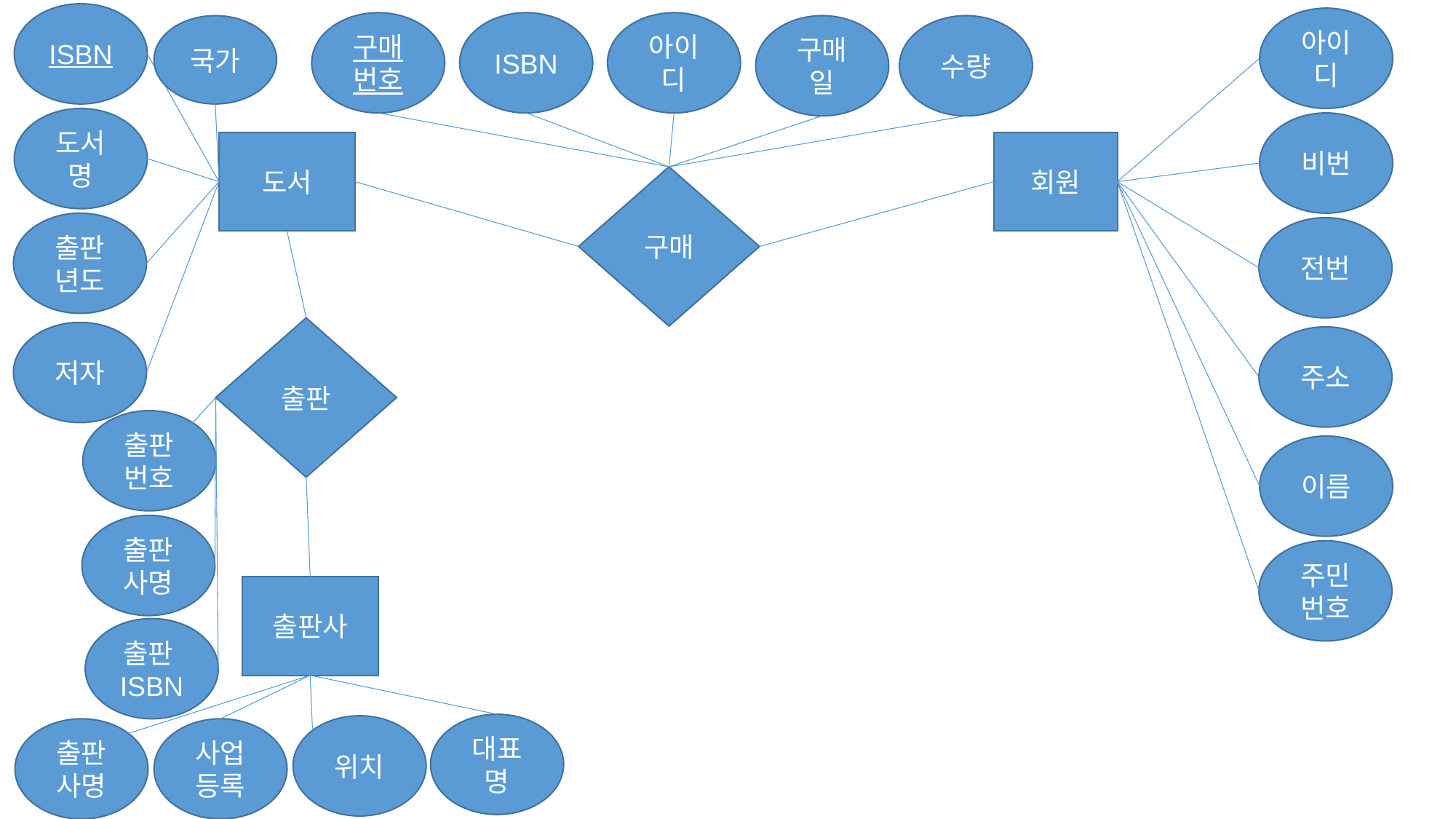

ISBN
아이디
구매번호
ISBN
아이디
국가
구매일
수량
도서명
비번
도서
회원
구매
출판년도
전번
출판
저자
주소
출판번호
이름
출판사명
주민번호
출판사
출판ISBN
대표명
위치
출판사명
사업등록